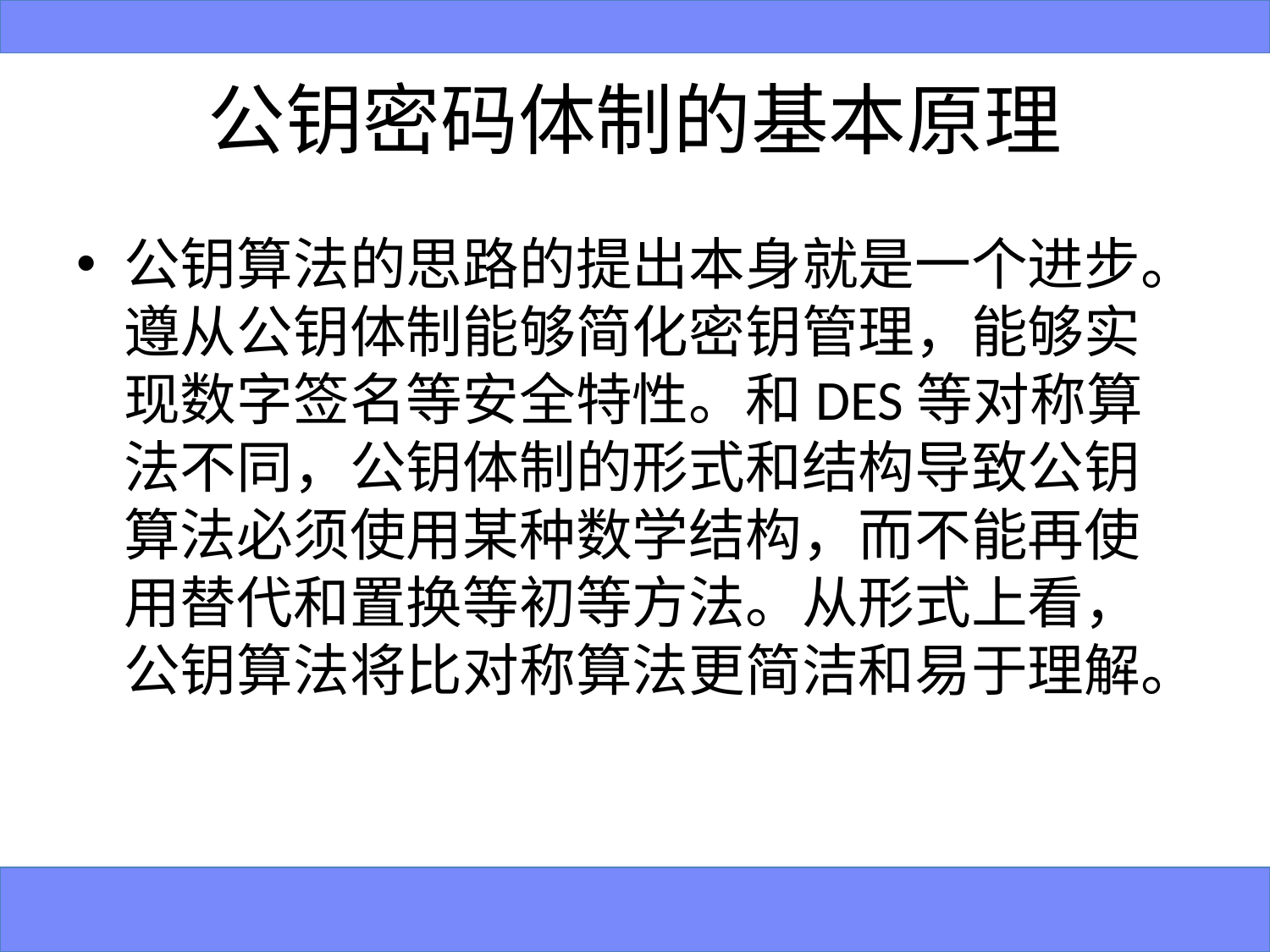

# 公钥密码体制的基本原理
公钥算法的思路的提出本身就是一个进步。遵从公钥体制能够简化密钥管理，能够实现数字签名等安全特性。和DES等对称算法不同，公钥体制的形式和结构导致公钥算法必须使用某种数学结构，而不能再使用替代和置换等初等方法。从形式上看，公钥算法将比对称算法更简洁和易于理解。